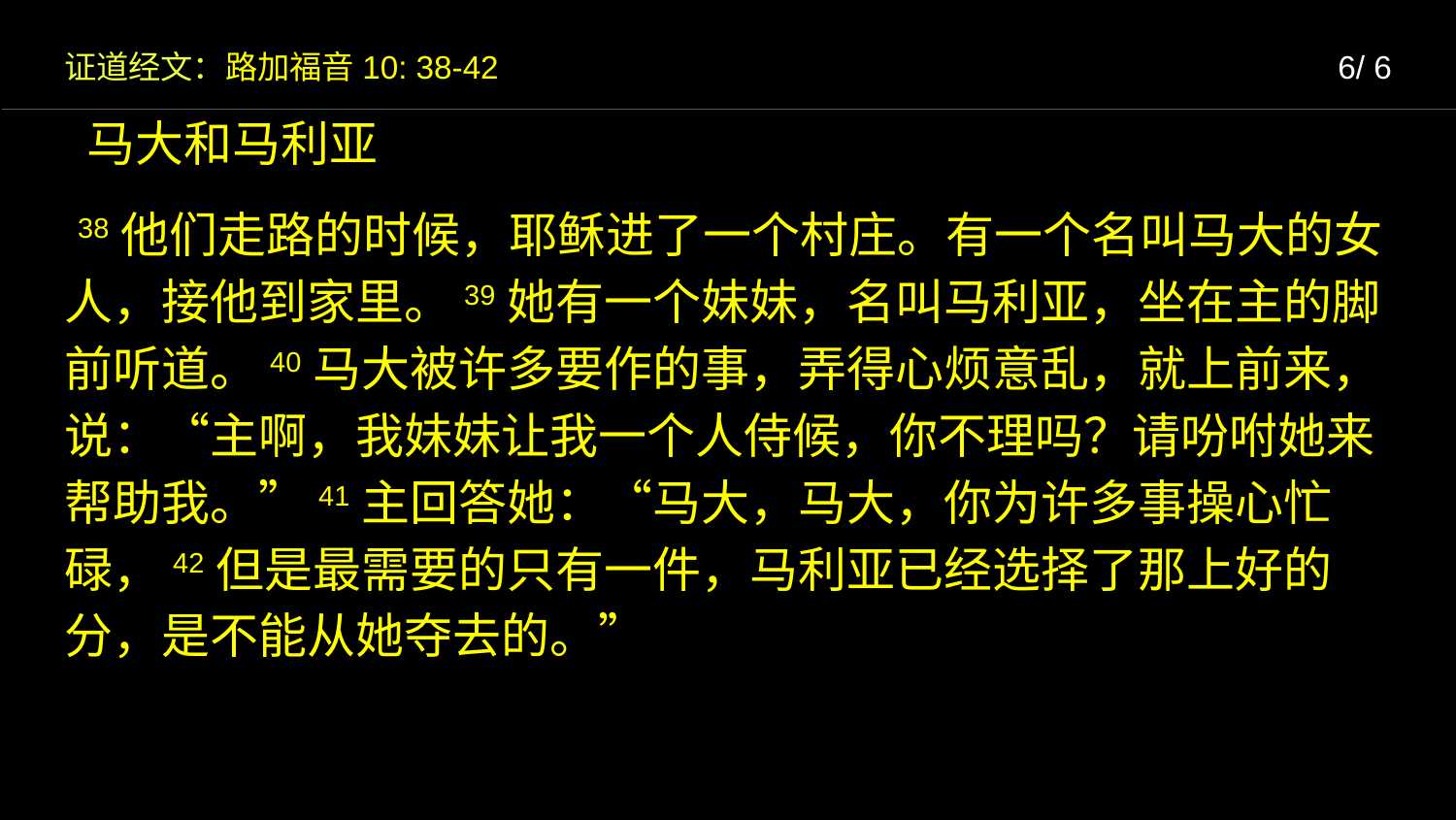

# 证道经文：路加福音10: 38-42

6/ 6
 马大和马利亚
 38他们走路的时候，耶稣进了一个村庄。有一个名叫马大的女人，接他到家里。39她有一个妹妹，名叫马利亚，坐在主的脚前听道。40马大被许多要作的事，弄得心烦意乱，就上前来，说：“主啊，我妹妹让我一个人侍候，你不理吗？请吩咐她来帮助我。”41主回答她：“马大，马大，你为许多事操心忙碌，42但是最需要的只有一件，马利亚已经选择了那上好的分，是不能从她夺去的。”